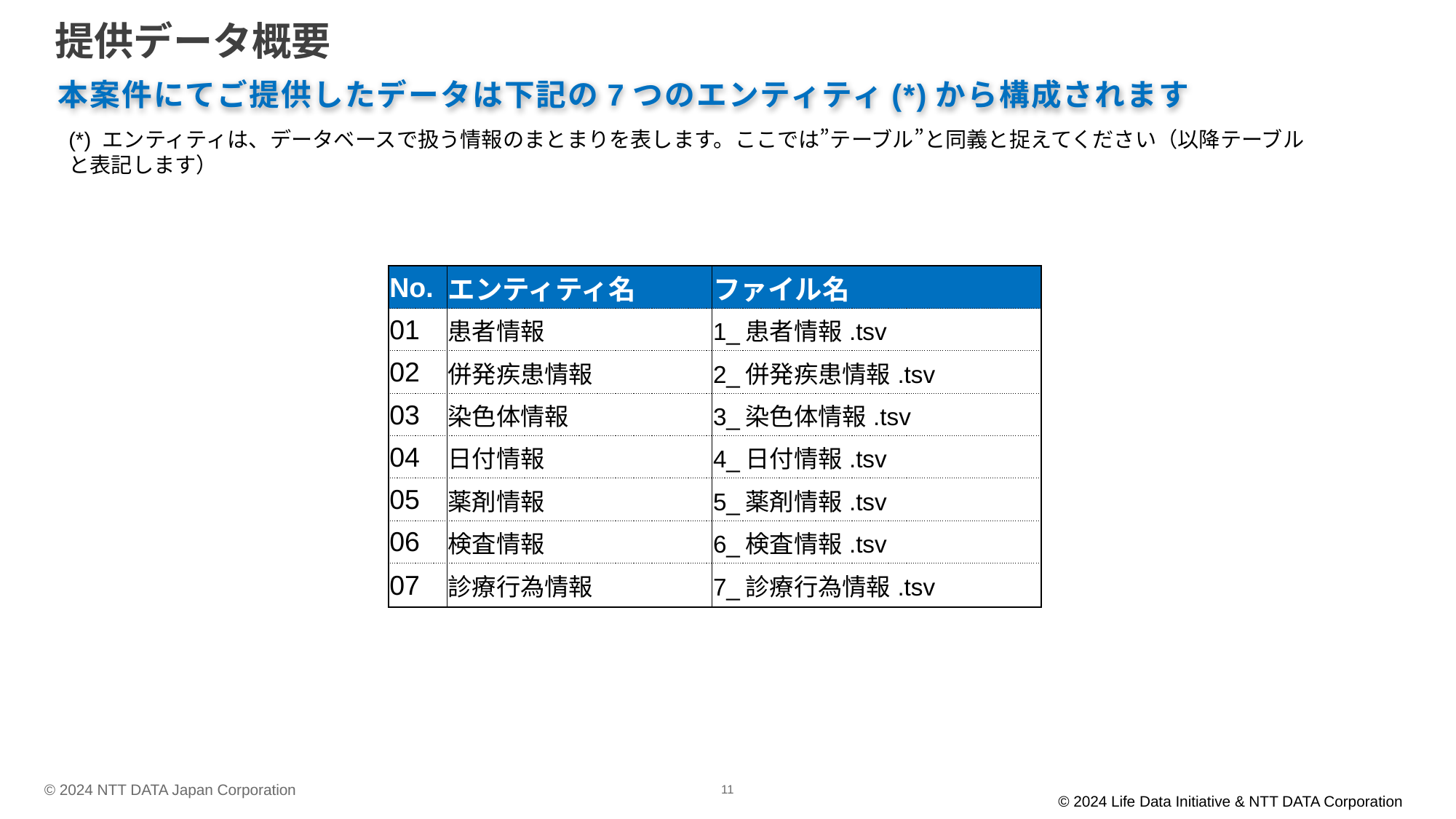

# 提供データ概要
本案件にてご提供したデータは下記の7つのエンティティ(*)から構成されます
(*) エンティティは、データベースで扱う情報のまとまりを表します。ここでは”テーブル”と同義と捉えてください（以降テーブルと表記します）
| No. | エンティティ名 | ファイル名 |
| --- | --- | --- |
| 01 | 患者情報 | 1\_患者情報.tsv |
| 02 | 併発疾患情報 | 2\_併発疾患情報.tsv |
| 03 | 染色体情報 | 3\_染色体情報.tsv |
| 04 | 日付情報 | 4\_日付情報.tsv |
| 05 | 薬剤情報 | 5\_薬剤情報.tsv |
| 06 | 検査情報 | 6\_検査情報.tsv |
| 07 | 診療行為情報 | 7\_診療行為情報.tsv |